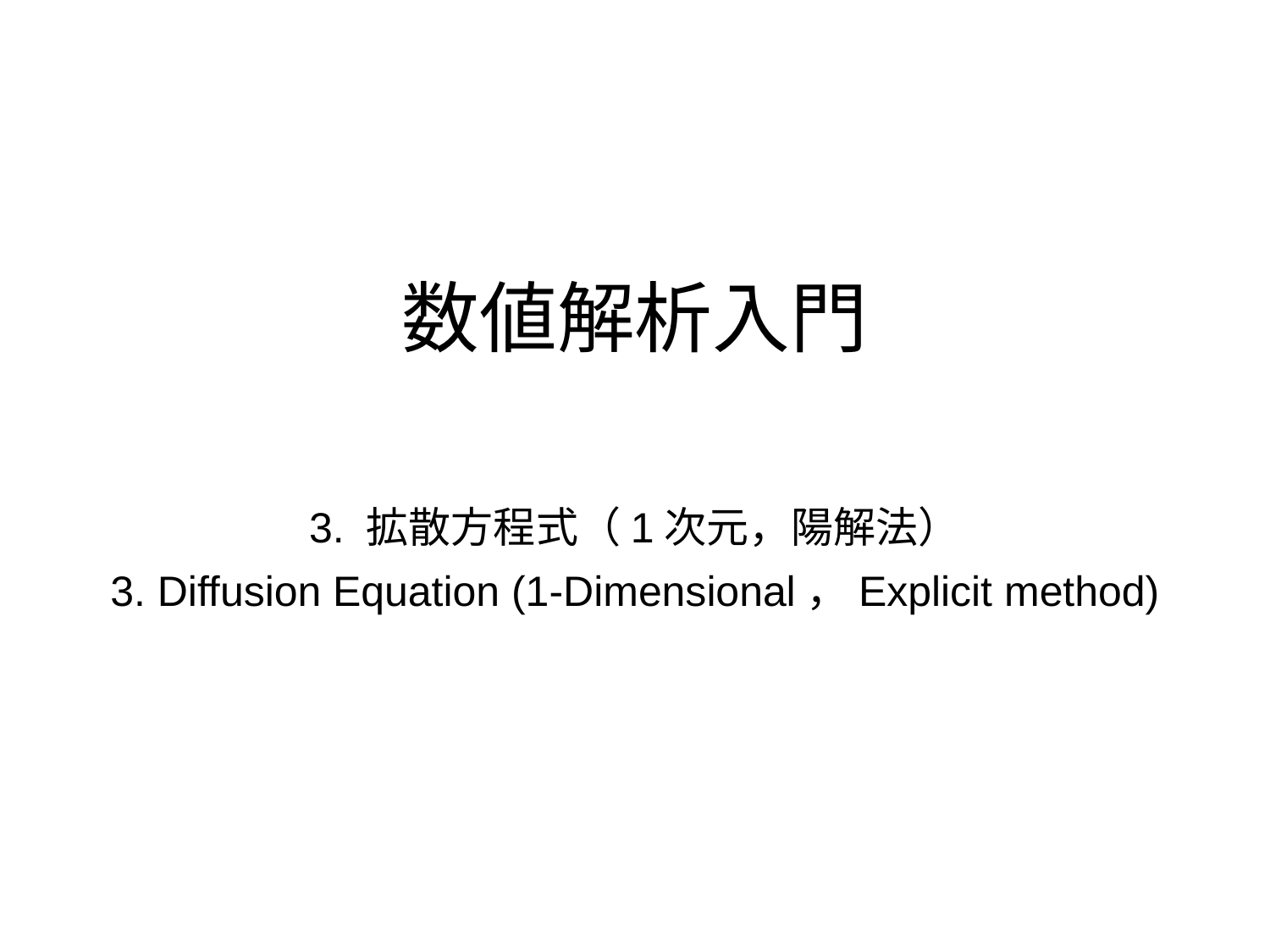

# 数値解析入門
3. 拡散方程式（1次元，陽解法）
3. Diffusion Equation (1-Dimensional，Explicit method)